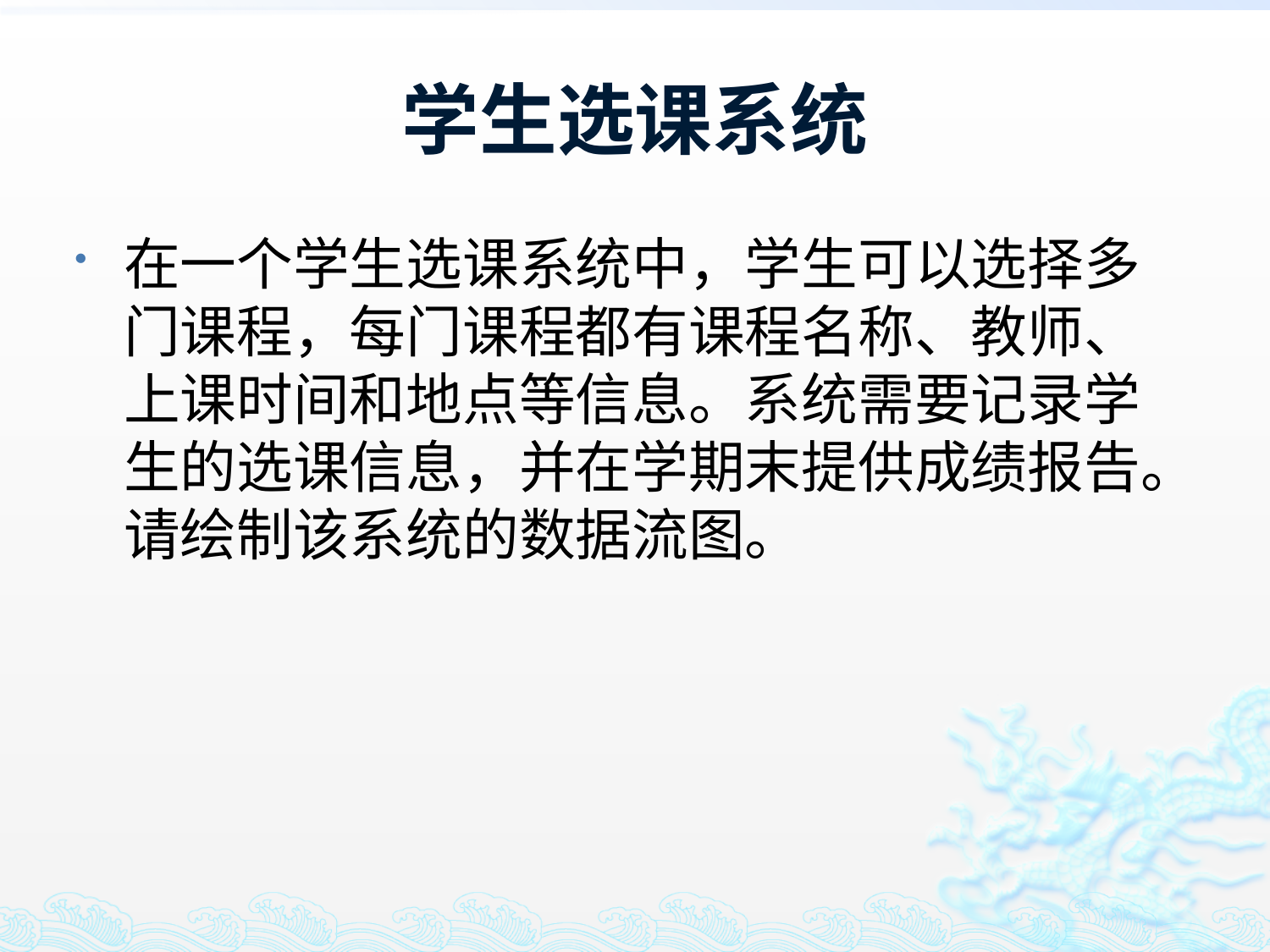

# 学生选课系统
在一个学生选课系统中，学生可以选择多门课程，每门课程都有课程名称、教师、上课时间和地点等信息。系统需要记录学生的选课信息，并在学期末提供成绩报告。请绘制该系统的数据流图。